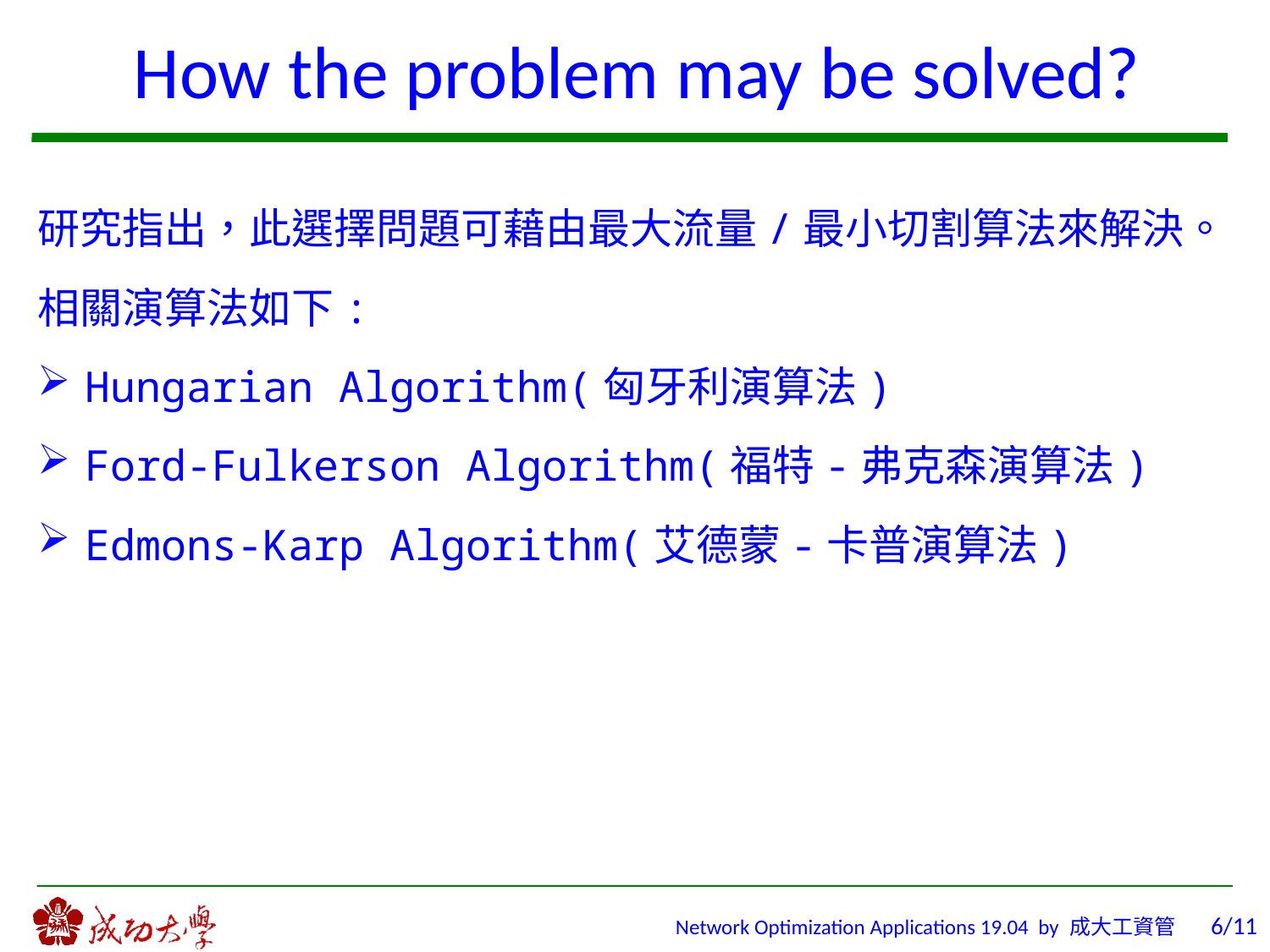

How the problem may be solved?
研究指出，此選擇問題可藉由最大流量/最小切割算法來解決。
相關演算法如下:
Hungarian Algorithm(匈牙利演算法)
Ford-Fulkerson Algorithm(福特-弗克森演算法)
Edmons-Karp Algorithm(艾德蒙-卡普演算法)